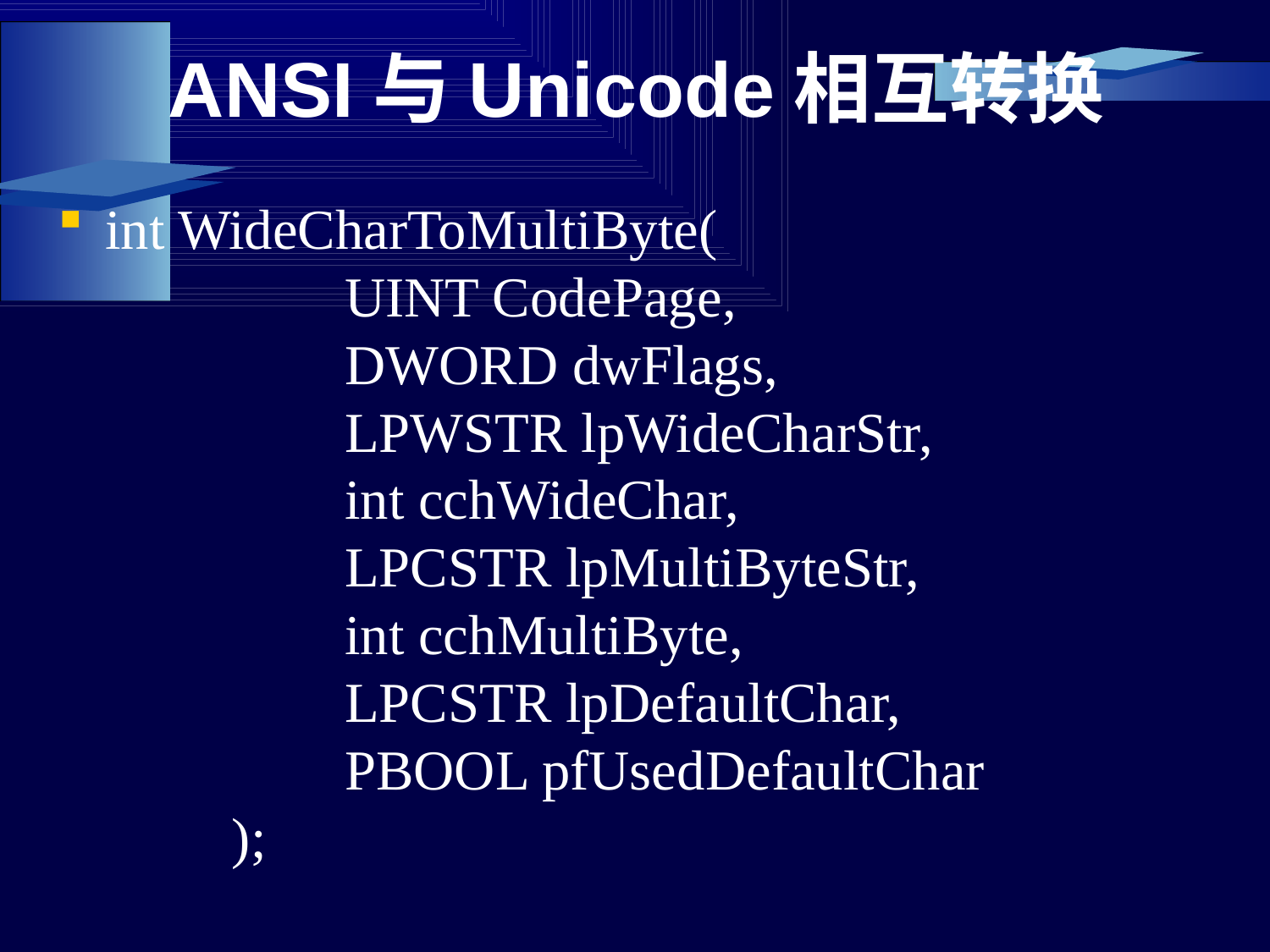

# ANSI与Unicode相互转换
int WideCharToMultiByte(
　　　　UINT CodePage,
　　　　DWORD dwFlags,
　　　　LPWSTR lpWideCharStr,
　　　　int cchWideChar,
　　　　LPCSTR lpMultiByteStr,
　　　　int cchMultiByte,
　　　　LPCSTR lpDefaultChar,
　　　　PBOOL pfUsedDefaultChar
　　);